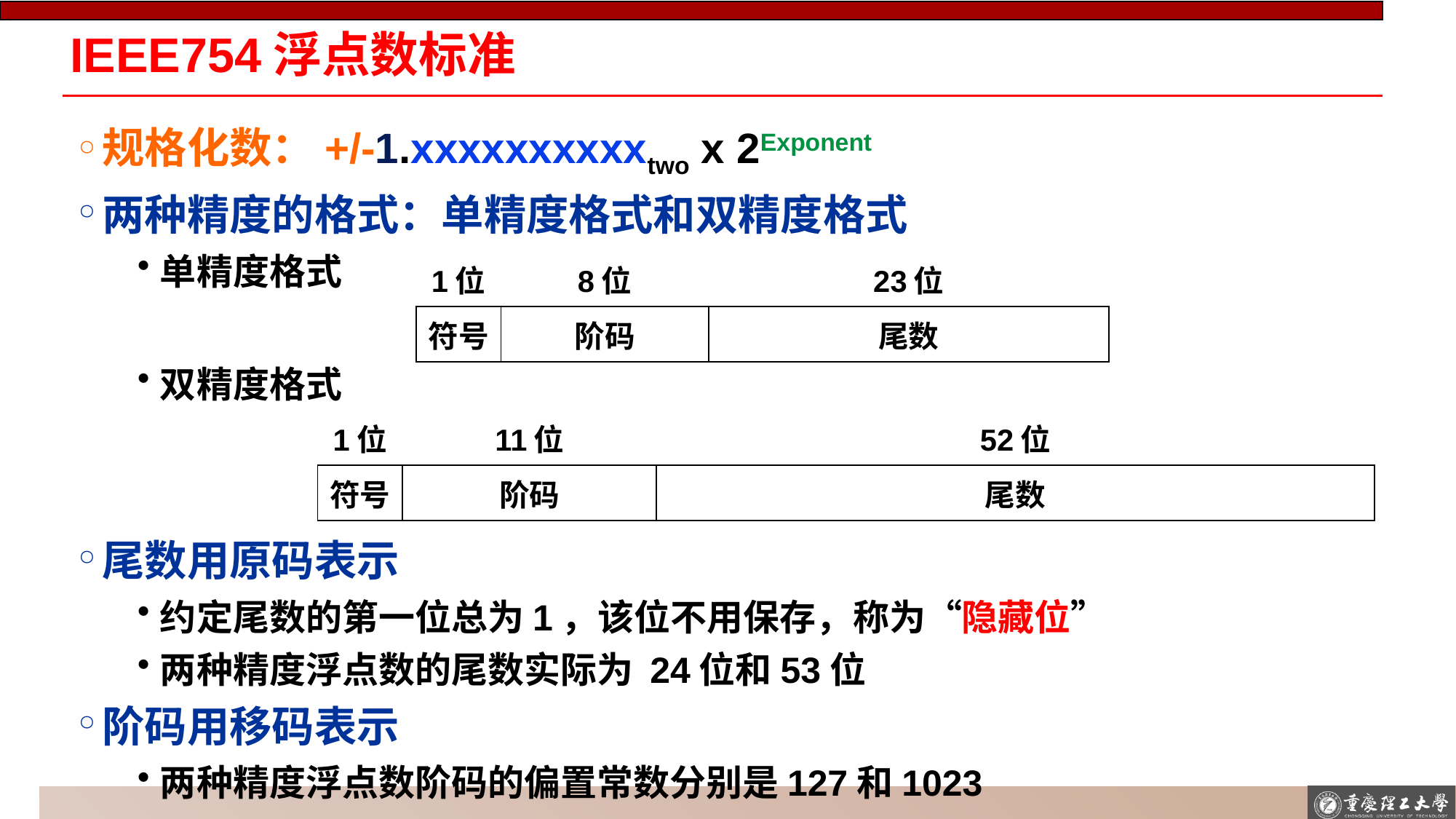

# IEEE754浮点数标准
规格化数：+/-1.xxxxxxxxxxtwo x 2Exponent
两种精度的格式：单精度格式和双精度格式
单精度格式

双精度格式

尾数用原码表示
约定尾数的第一位总为1，该位不用保存，称为“隐藏位”
两种精度浮点数的尾数实际为 24位和53位
阶码用移码表示
两种精度浮点数阶码的偏置常数分别是127和1023
| 1位 | 8位 | 23位 |
| --- | --- | --- |
| 符号 | 阶码 | 尾数 |
| 1位 | 11位 | 52位 |
| --- | --- | --- |
| 符号 | 阶码 | 尾数 |